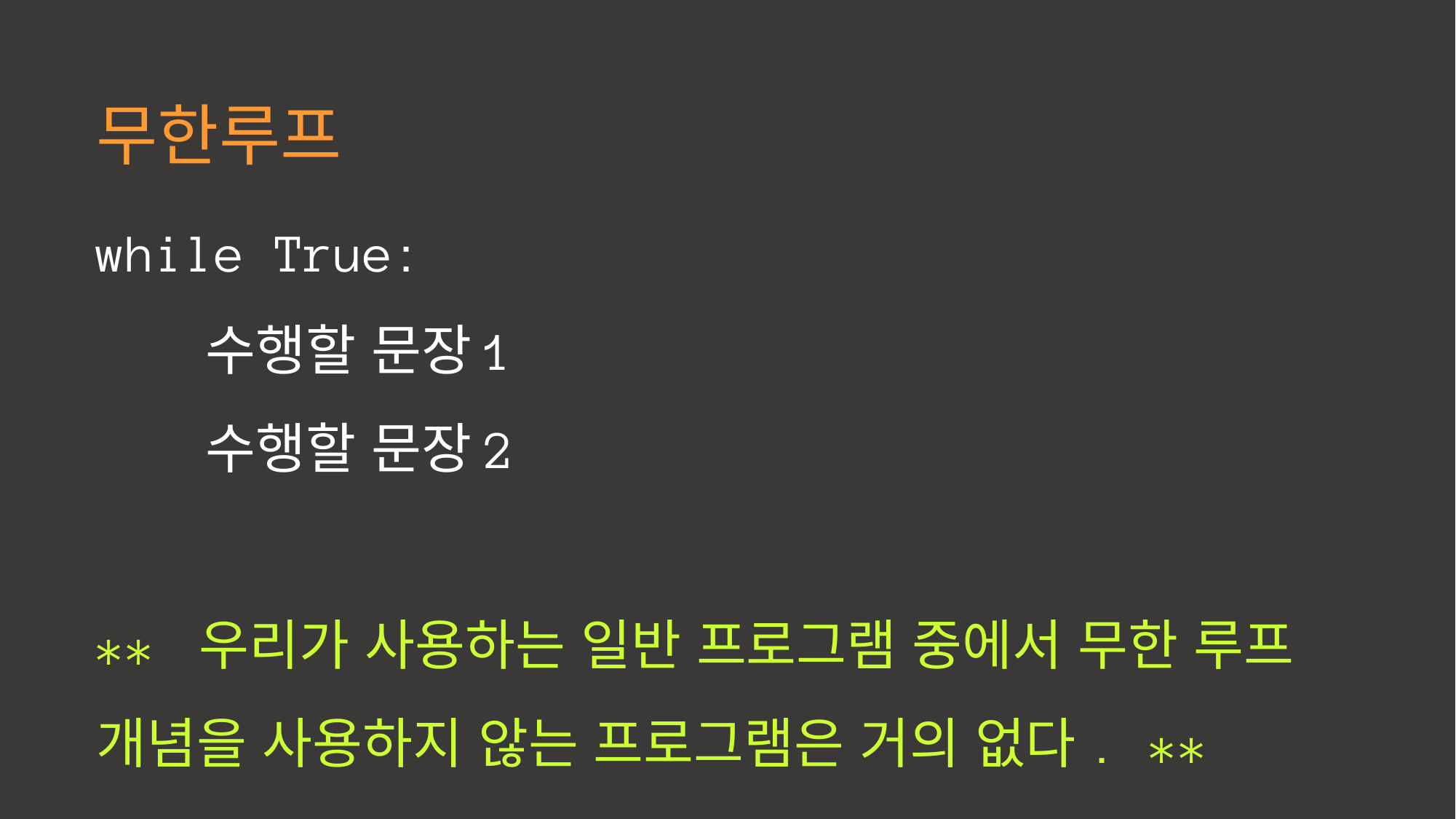

무한루프
while True:
	수행할 문장1
	수행할 문장2

** 우리가 사용하는 일반 프로그램 중에서 무한 루프 개념을 사용하지 않는 프로그램은 거의 없다. **